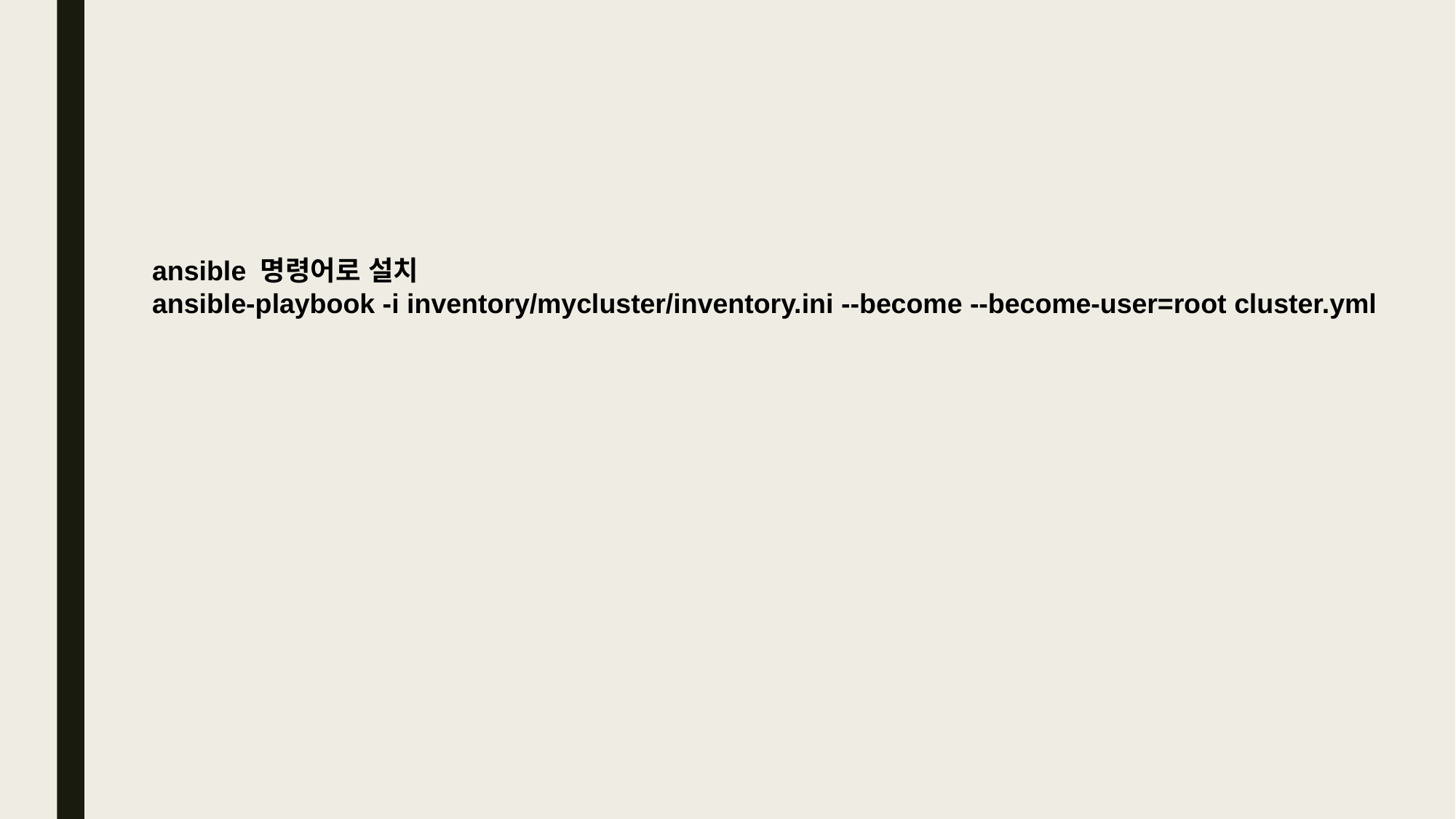

ansible 명령어로 설치
ansible-playbook -i inventory/mycluster/inventory.ini --become --become-user=root cluster.yml